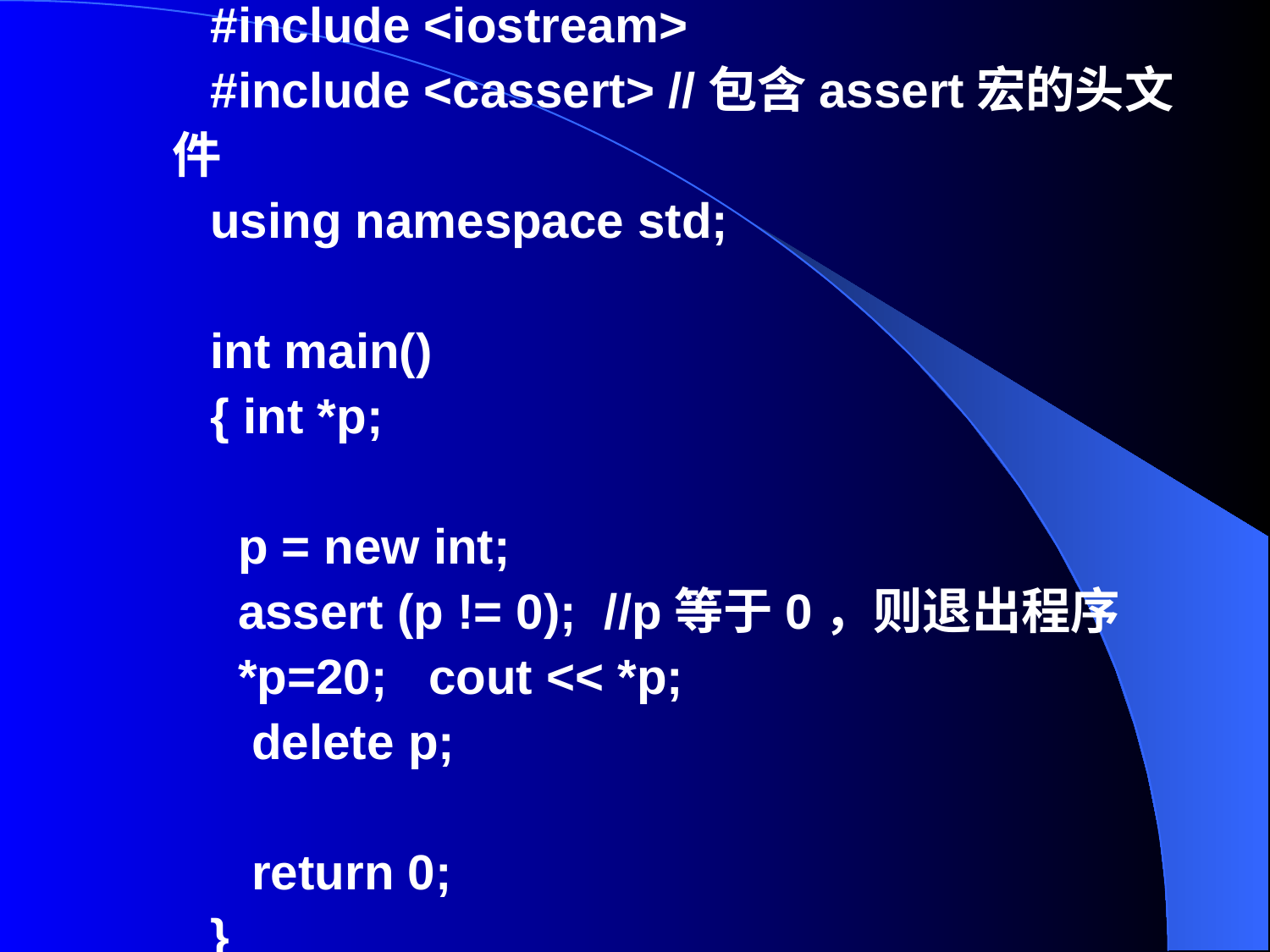

#include <iostream>
#include <cassert> //包含assert宏的头文件
using namespace std;

int main()
{ int *p;

  p = new int;
  assert (p != 0);  //p等于0，则退出程序
  *p=20;   cout << *p;
   delete p;

   return 0;
}